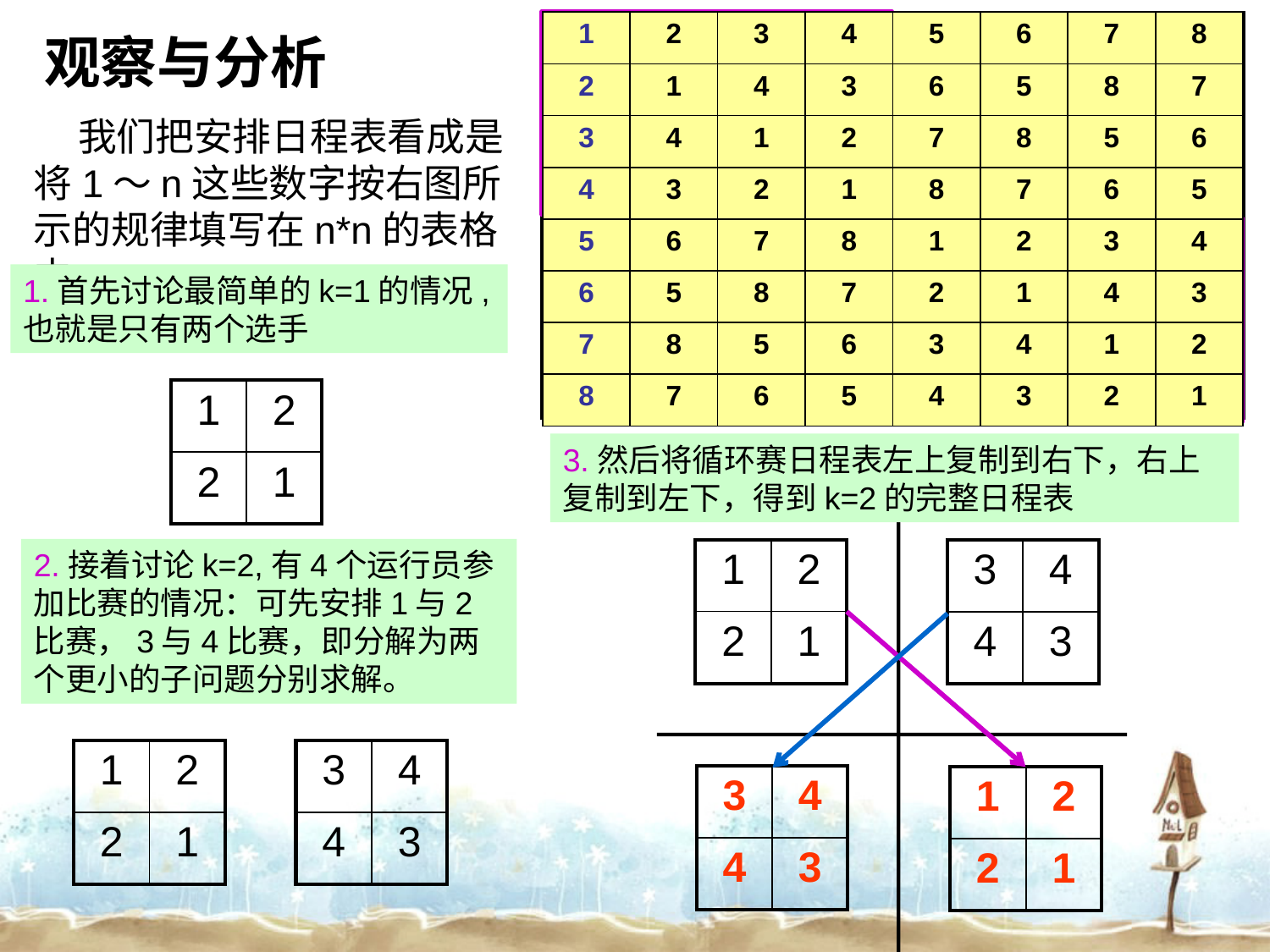

| 1 | 2 | 3 | 4 | 5 | 6 | 7 | 8 |
| --- | --- | --- | --- | --- | --- | --- | --- |
| 2 | 1 | 4 | 3 | 6 | 5 | 8 | 7 |
| 3 | 4 | 1 | 2 | 7 | 8 | 5 | 6 |
| 4 | 3 | 2 | 1 | 8 | 7 | 6 | 5 |
| 5 | 6 | 7 | 8 | 1 | 2 | 3 | 4 |
| 6 | 5 | 8 | 7 | 2 | 1 | 4 | 3 |
| 7 | 8 | 5 | 6 | 3 | 4 | 1 | 2 |
| 8 | 7 | 6 | 5 | 4 | 3 | 2 | 1 |
| 1 | 2 | 3 | 4 | 5 | 6 | 7 | 8 |
| --- | --- | --- | --- | --- | --- | --- | --- |
| 2 | 1 | 4 | 3 | 6 | 5 | 8 | 7 |
| 3 | 4 | 1 | 2 | 7 | 8 | 5 | 6 |
| 4 | 3 | 2 | 1 | 8 | 7 | 6 | 5 |
| 5 | 6 | 7 | 8 | 1 | 2 | 3 | 4 |
| 6 | 5 | 8 | 7 | 2 | 1 | 4 | 3 |
| 7 | 8 | 5 | 6 | 3 | 4 | 1 | 2 |
| 8 | 7 | 6 | 5 | 4 | 3 | 2 | 1 |
观察与分析
    我们把安排日程表看成是将1～n这些数字按右图所示的规律填写在n*n的表格中。

1.首先讨论最简单的k=1的情况,也就是只有两个选手
| 1 | 2 |
| --- | --- |
| 2 | 1 |
3.然后将循环赛日程表左上复制到右下，右上复制到左下，得到k=2的完整日程表

2.接着讨论k=2,有4个运行员参加比赛的情况：可先安排1与2比赛，3与4比赛，即分解为两个更小的子问题分别求解。
| 1 | 2 |
| --- | --- |
| 2 | 1 |
| 3 | 4 |
| --- | --- |
| 4 | 3 |

| 1 | 2 |
| --- | --- |
| 2 | 1 |
| 3 | 4 |
| --- | --- |
| 4 | 3 |
| 3 | 4 |
| --- | --- |
| 4 | 3 |
| 1 | 2 |
| --- | --- |
| 2 | 1 |